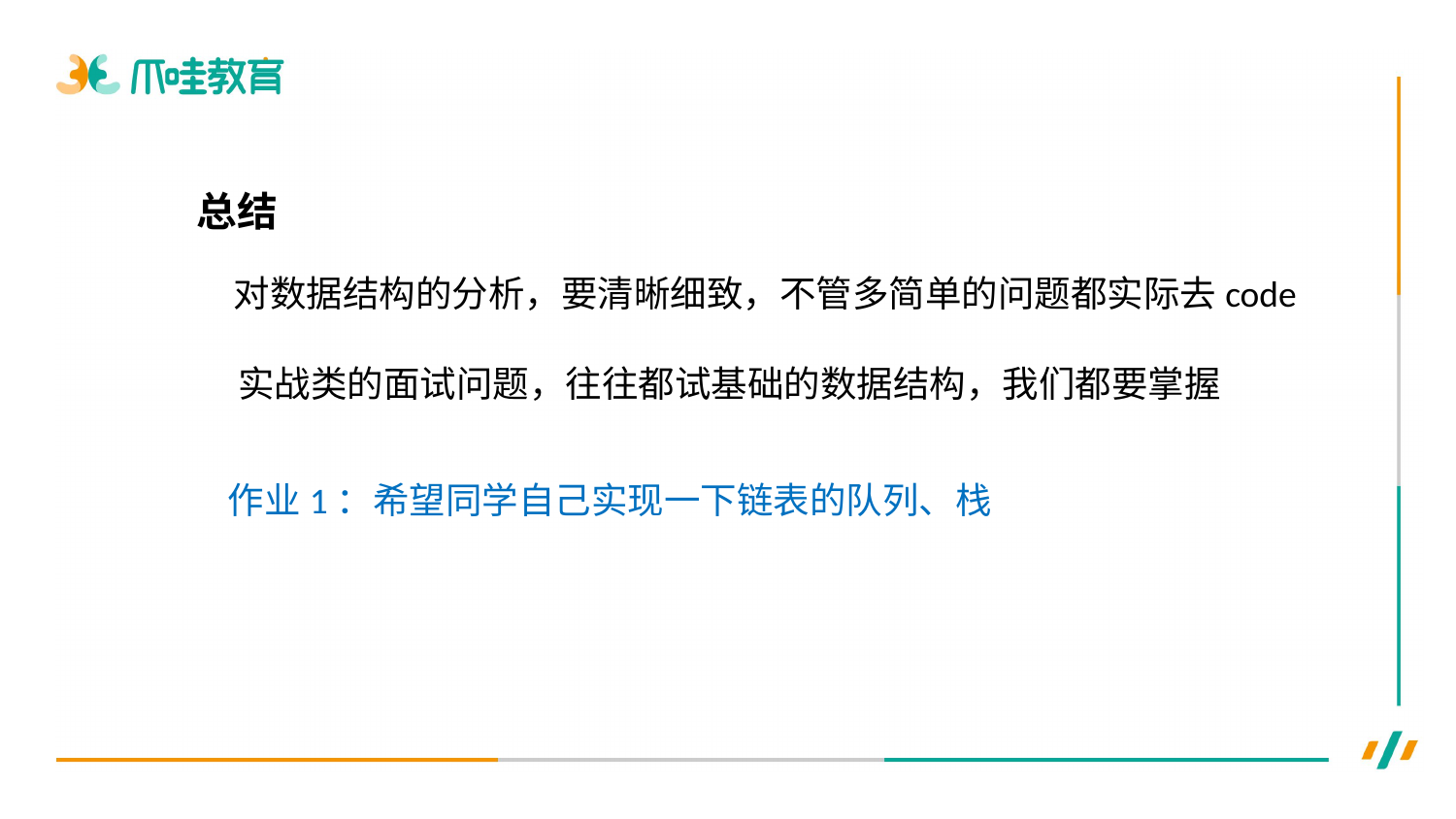

总结
对数据结构的分析，要清晰细致，不管多简单的问题都实际去code
实战类的面试问题，往往都试基础的数据结构，我们都要掌握
作业1：希望同学自己实现一下链表的队列、栈